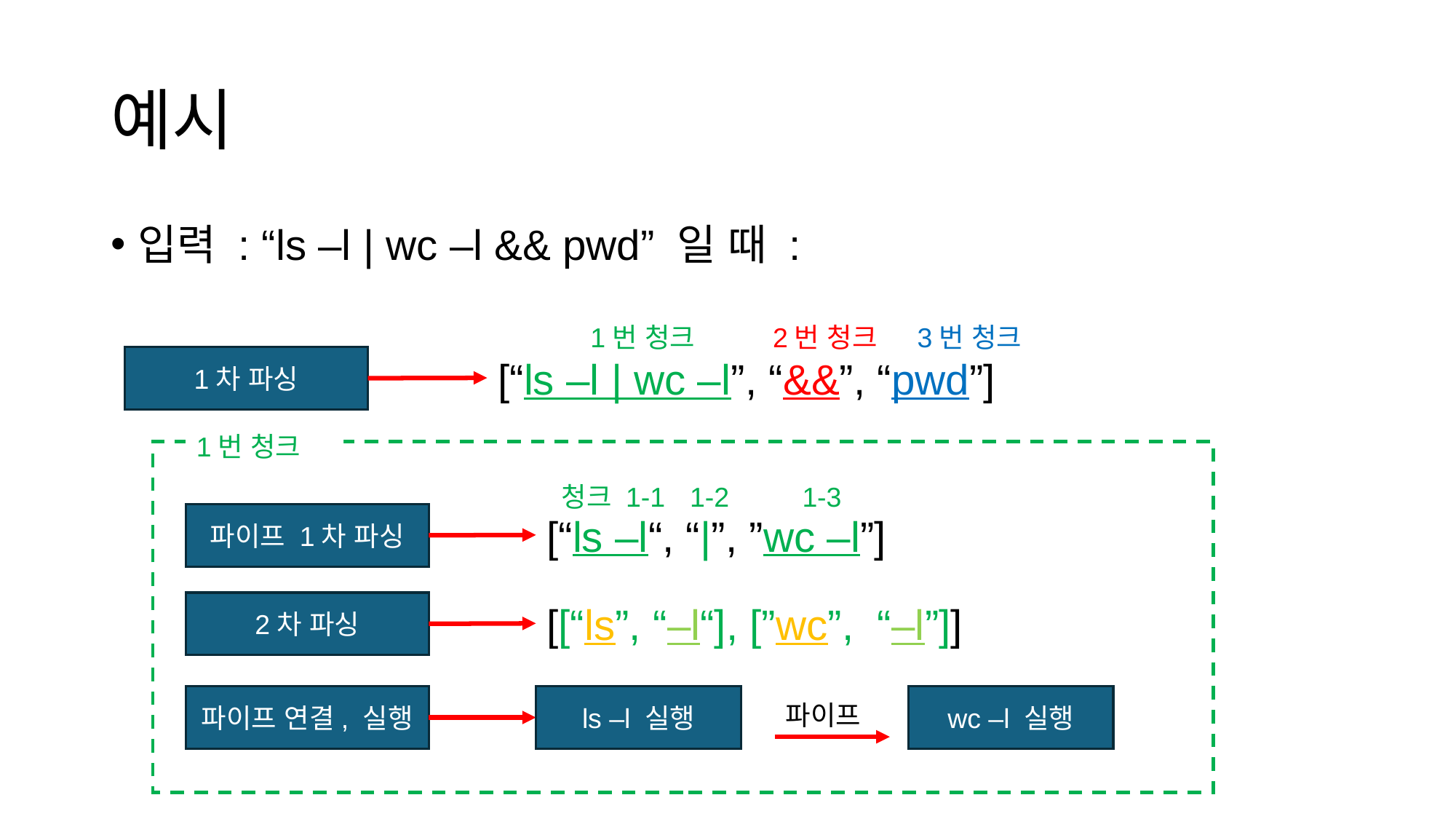

# 예시
입력 : “ls –l | wc –l && pwd” 일 때 :

1번 청크
2번 청크
3번 청크
1차 파싱
[“ls –l | wc –l”, “&&”, “pwd”]
1번 청크

청크 1-1
1-2
1-3
파이프 1차 파싱
[“ls –l“, “|”, ”wc –l”]
[[“ls”, “–l“], [”wc”,  “–l”]]
2차 파싱
파이프 연결, 실행
ls –l 실행
wc –l 실행
파이프